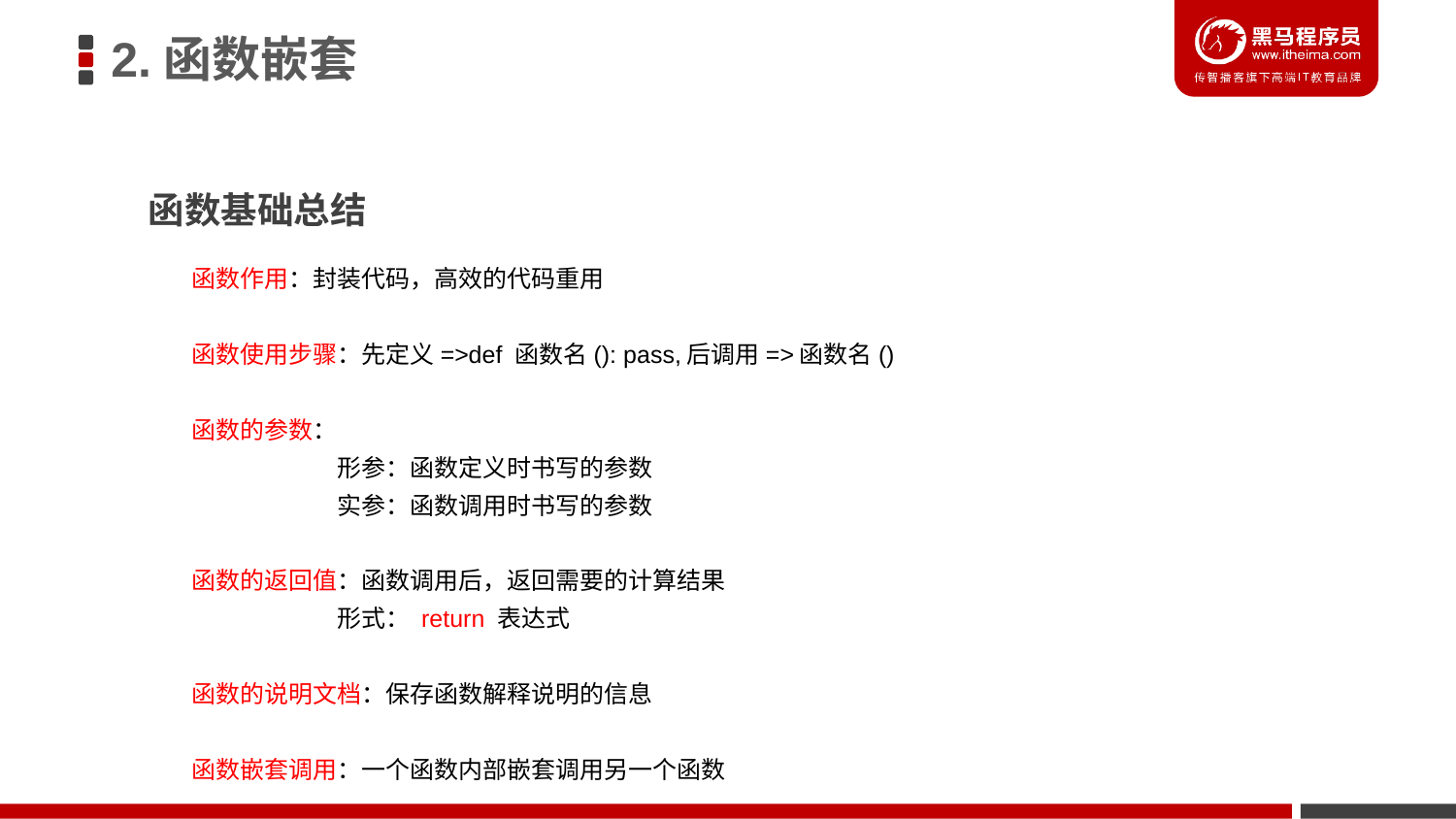

2.函数嵌套
函数基础总结
函数作用：封装代码，高效的代码重用

函数使用步骤：先定义=>def 函数名(): pass,后调用=>函数名()

函数的参数：
	形参：函数定义时书写的参数
	实参：函数调用时书写的参数

函数的返回值：函数调用后，返回需要的计算结果
	形式： return 表达式

函数的说明文档：保存函数解释说明的信息

函数嵌套调用：一个函数内部嵌套调用另一个函数